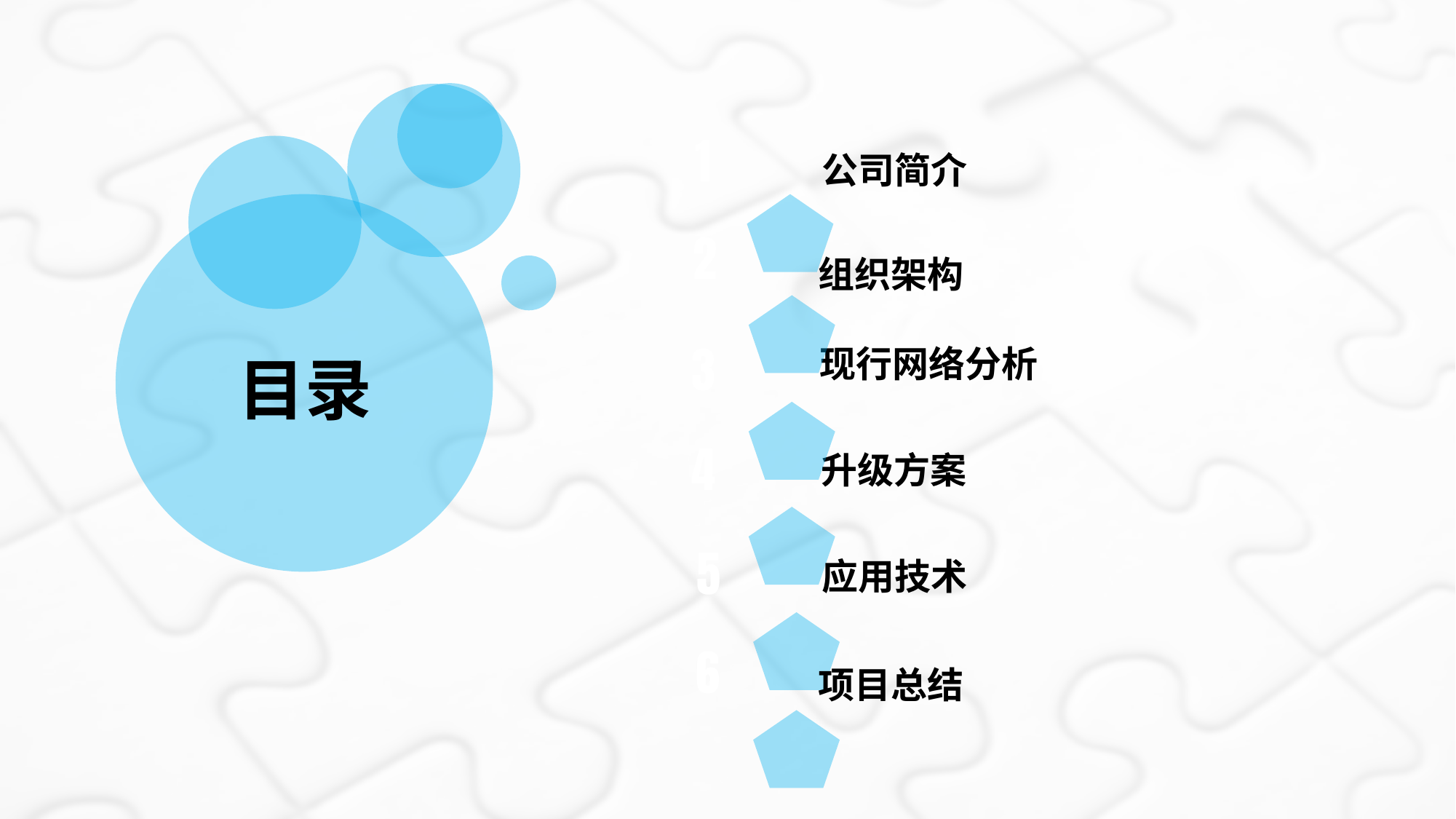

1

公司简介

2
组织架构

3
现行网络分析
目录

4
升级方案

5
应用技术

6
项目总结